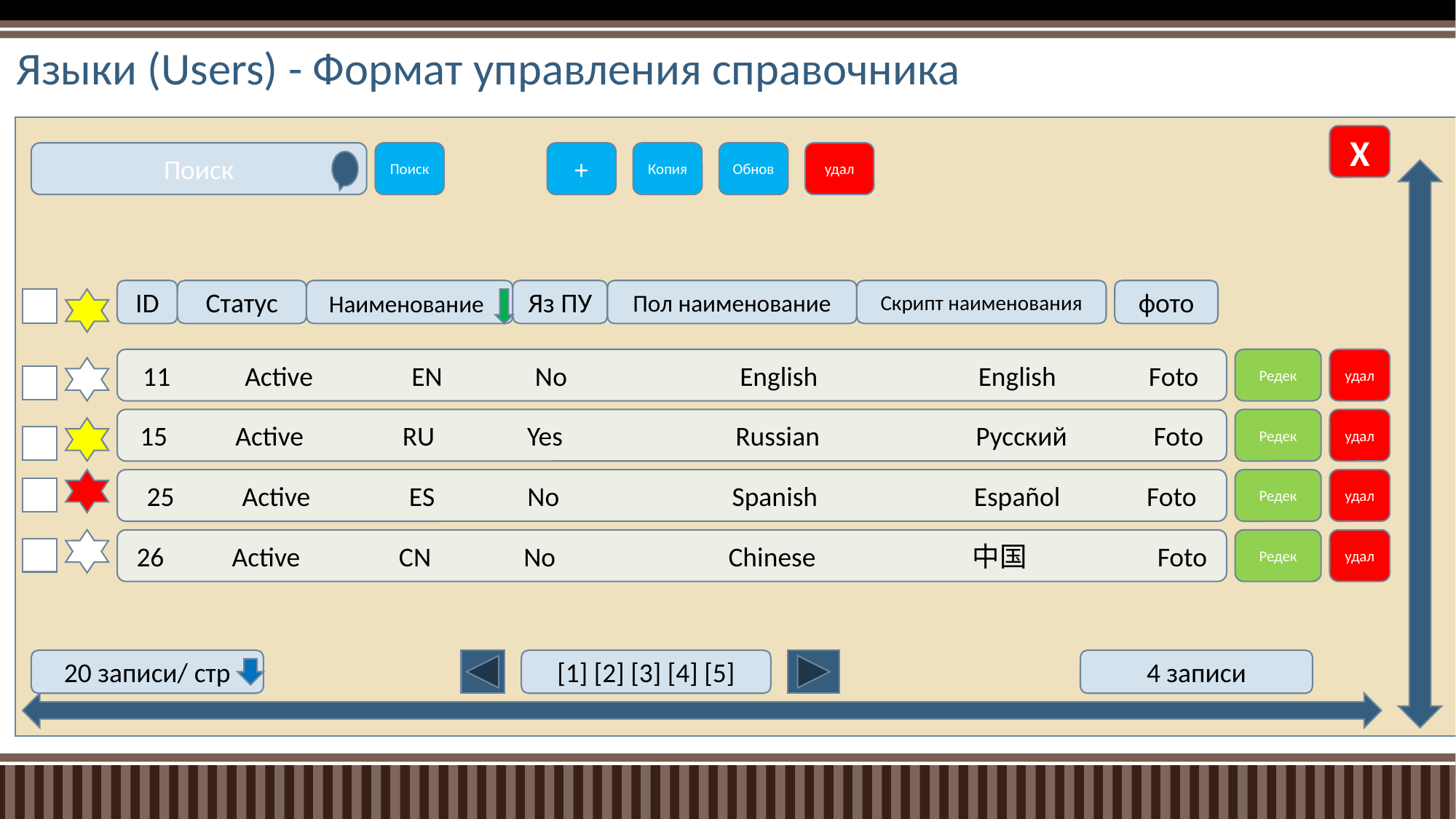

# Языки (Users) - Формат управления справочника

Х
Поиск
Поиск
+
Копия
Обнов
удал

ID
Статус
Наименование
Яз ПУ
Пол наименование
Скрипт наименования
фото

11            Active                EN               No                            English                          English               Foto
Редек
удал

15           Active                RU               Yes                            Russian                         Русский              Foto
Редек
удал

25           Active                ES               No                            Spanish                         Español              Foto
Редек
удал

26           Active                CN               No                            Chinese                        中国                    Foto
Редек
удал

20 записи/ стр

[1] [2] [3] [4] [5]

4 записи